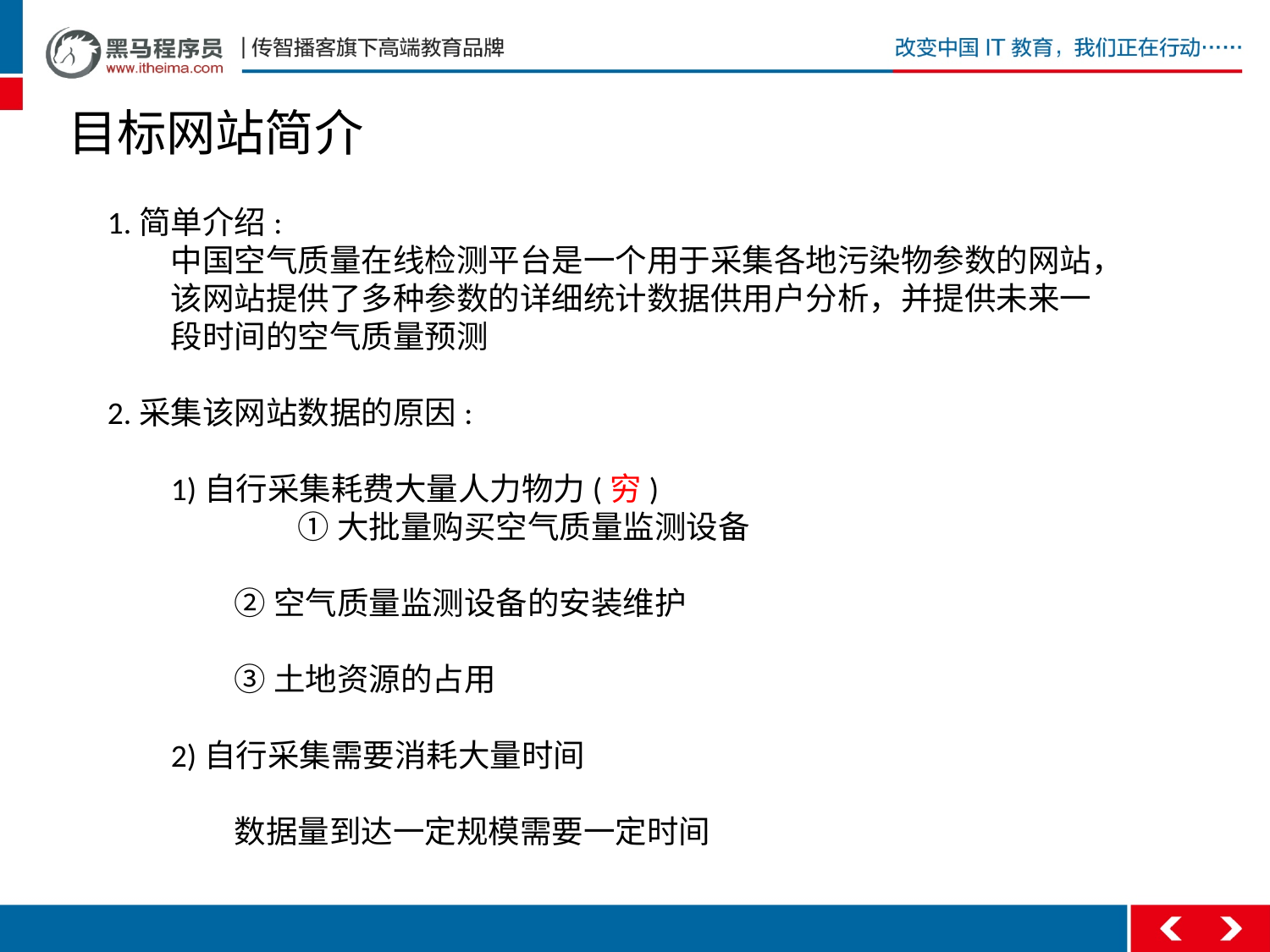

# 目标网站简介
1.简单介绍:
中国空气质量在线检测平台是一个用于采集各地污染物参数的网站，该网站提供了多种参数的详细统计数据供用户分析，并提供未来一段时间的空气质量预测

2.采集该网站数据的原因:

1)自行采集耗费大量人力物力(穷)
	①大批量购买空气质量监测设备

	②空气质量监测设备的安装维护

	③土地资源的占用

2)自行采集需要消耗大量时间

	数据量到达一定规模需要一定时间